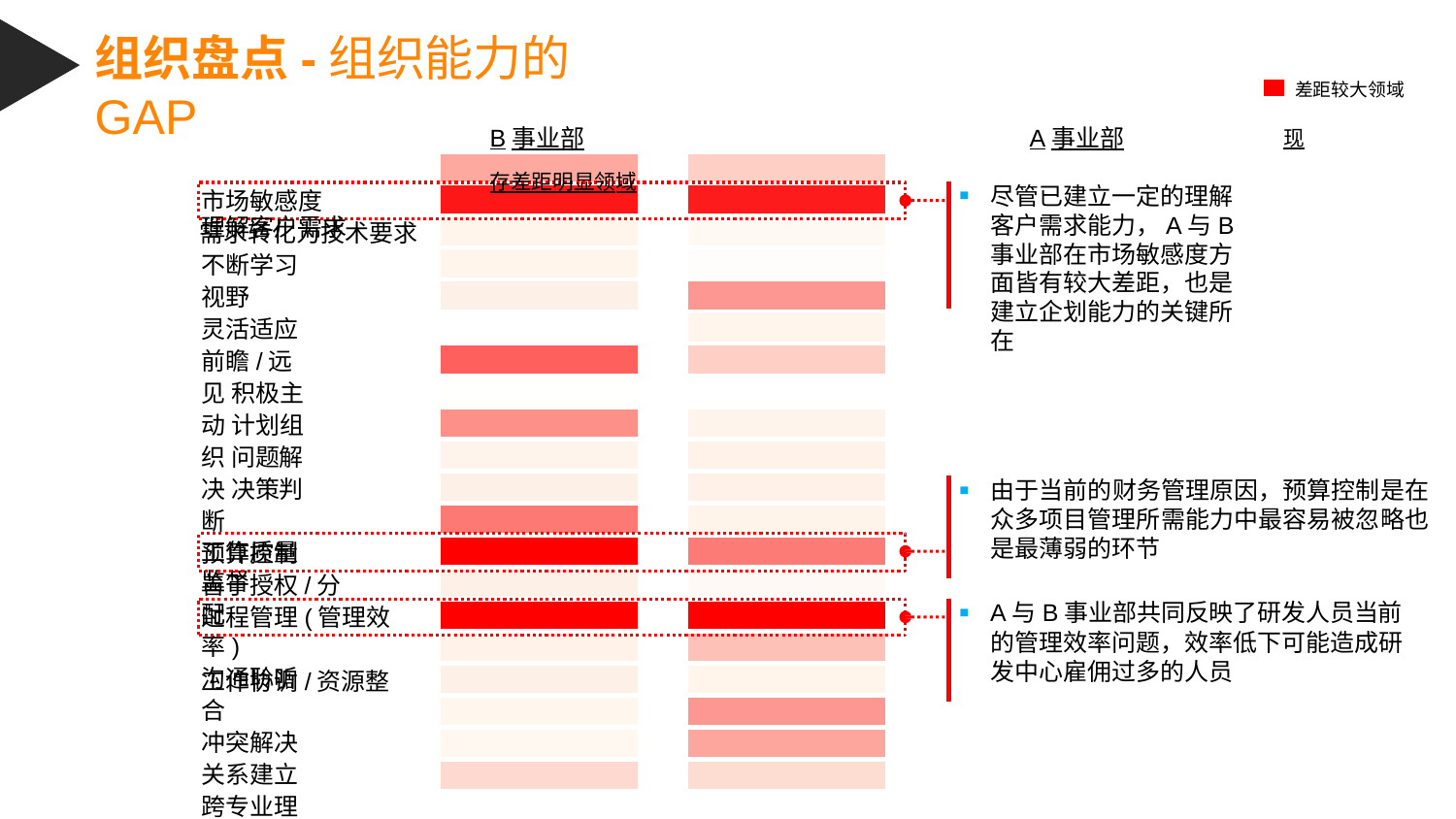

# 组织盘点-组织能力的GAP
差距较大领域

B事业部	A事业部	现存差距明显领域
理解客户需求

尽管已建立一定的理解 客户需求能力，A与B
事业部在市场敏感度方 面皆有较大差距，也是
建立企划能力的关键所
在

市场敏感度

需求转化为技术要求

不断学习
视野
灵活适应
前瞻/远见 积极主动 计划组织 问题解决 决策判断
工作质量监督

由于当前的财务管理原因，预算控制是在 众多项目管理所需能力中最容易被忽略也 是最薄弱的环节

预算控制
善于授权/分配

A与B事业部共同反映了研发人员当前 的管理效率问题，效率低下可能造成研 发中心雇佣过多的人员

过程管理(管理效率)
沟通聆听

工作协调/资源整合
冲突解决 关系建立
跨专业理解能力